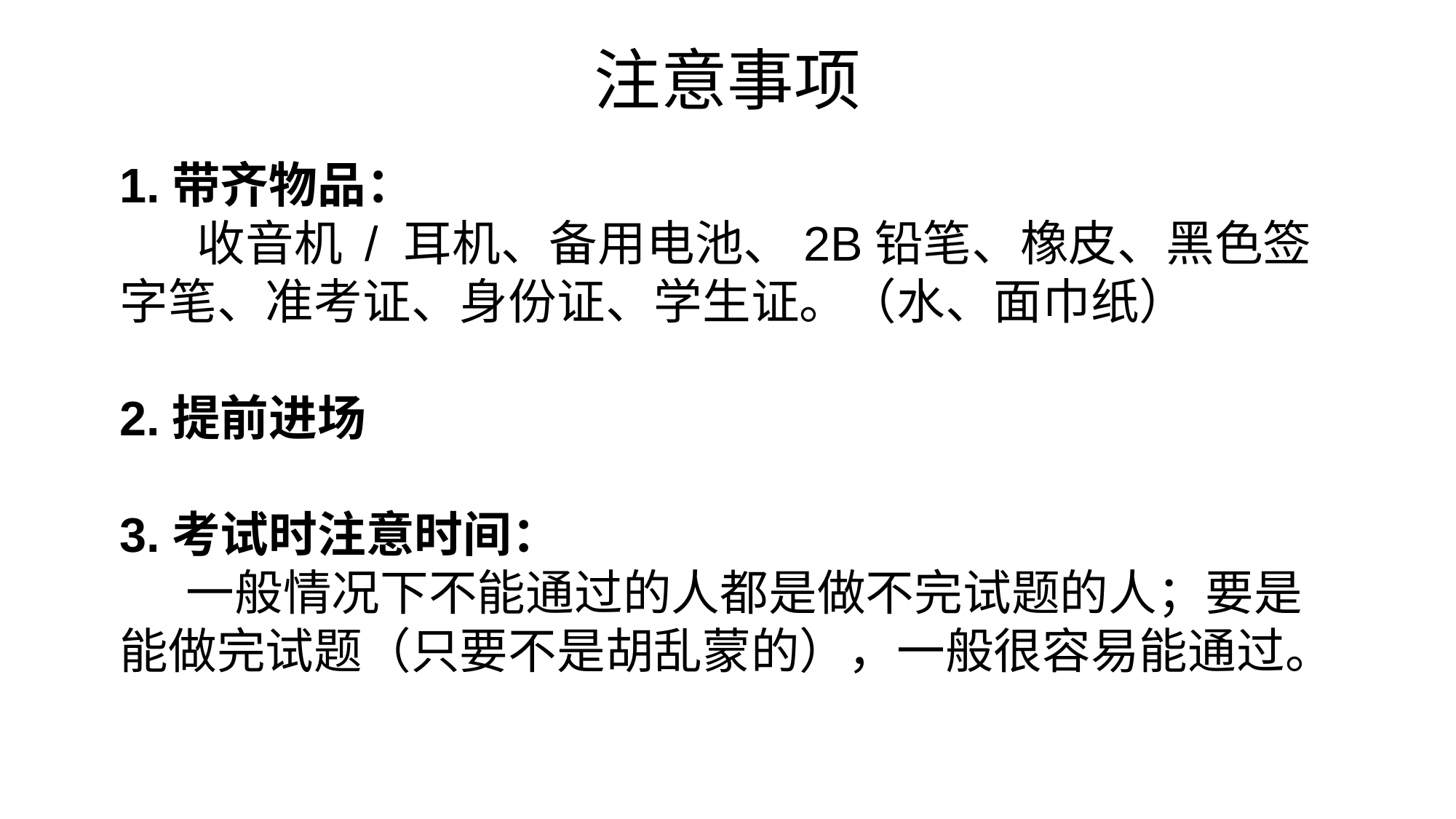

# 注意事项
1.带齐物品：
      收音机 / 耳机、备用电池、2B铅笔、橡皮、黑色签字笔、准考证、身份证、学生证。（水、面巾纸）

2.提前进场

3.考试时注意时间：
     一般情况下不能通过的人都是做不完试题的人；要是能做完试题（只要不是胡乱蒙的），一般很容易能通过。